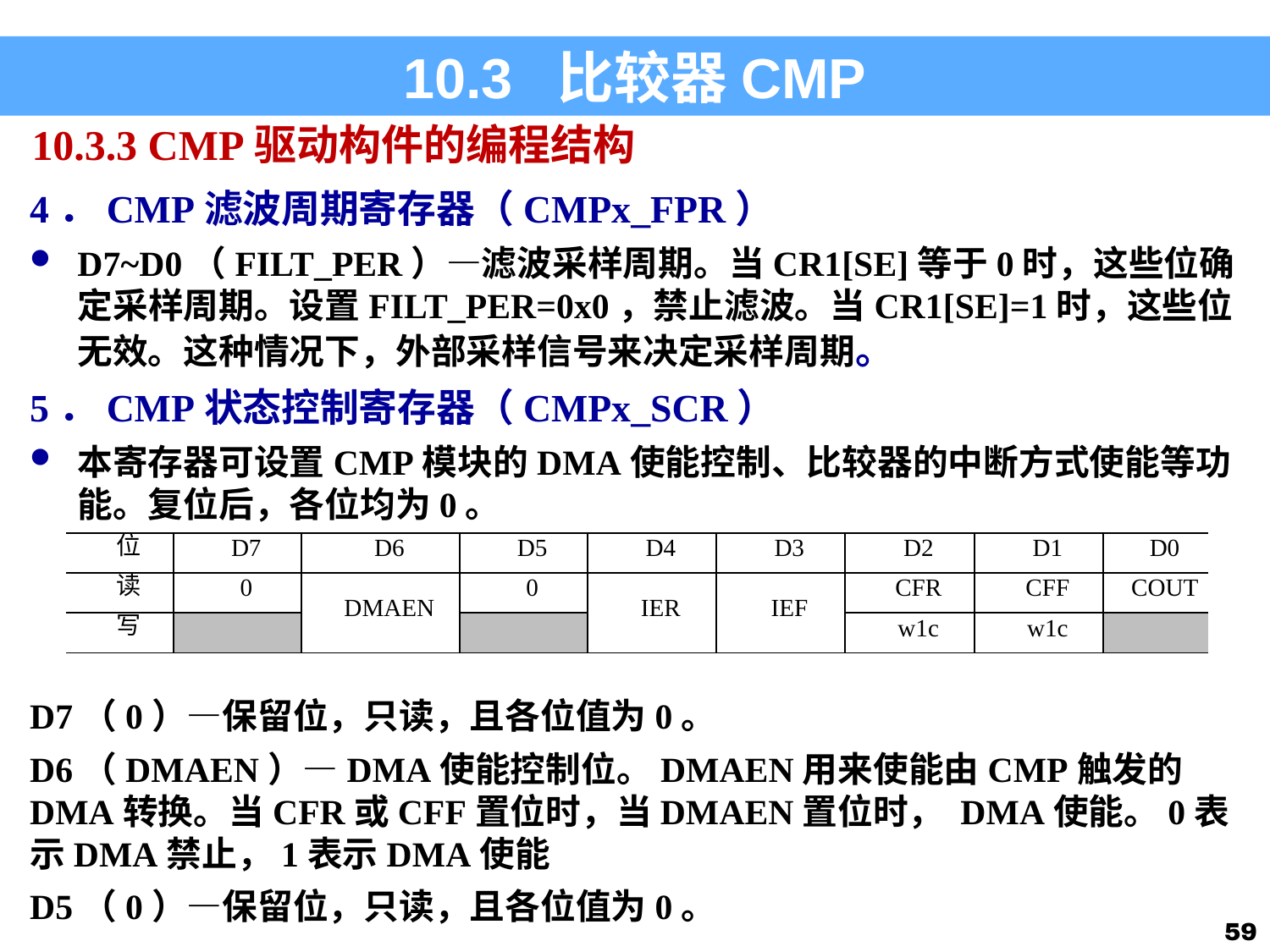

10.3  比较器CMP
10.3.3 CMP驱动构件的编程结构
4．CMP滤波周期寄存器（CMPx_FPR）
D7~D0（FILT_PER）—滤波采样周期。当CR1[SE]等于0时，这些位确定采样周期。设置FILT_PER=0x0，禁止滤波。当CR1[SE]=1时，这些位无效。这种情况下，外部采样信号来决定采样周期。
5．CMP状态控制寄存器（CMPx_SCR）
本寄存器可设置CMP模块的DMA使能控制、比较器的中断方式使能等功能。复位后，各位均为0。

D7（0）—保留位，只读，且各位值为0。
D6（DMAEN）—DMA使能控制位。DMAEN用来使能由CMP触发的DMA转换。当CFR或CFF置位时，当DMAEN置位时， DMA使能。0表示DMA禁止，1表示DMA使能
D5（0）—保留位，只读，且各位值为0。
| 位 | D7 | D6 | D5 | D4 | D3 | D2 | D1 | D0 |
| --- | --- | --- | --- | --- | --- | --- | --- | --- |
| 读 | 0 | DMAEN | 0 | IER | IEF | CFR | CFF | COUT |
| 写 |  |  |  |  |  | w1c | w1c |  |
59